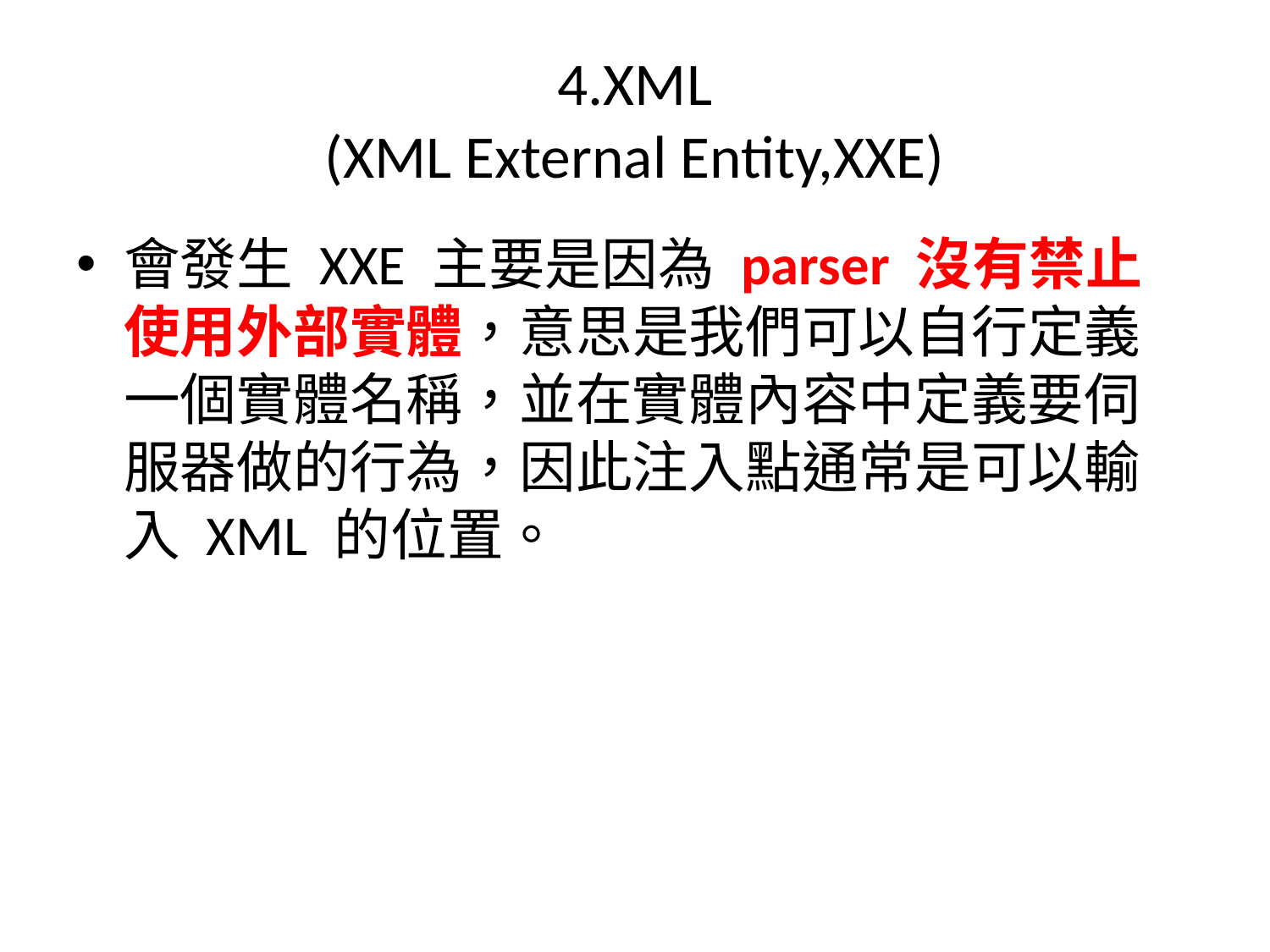

# 4.XML (XML External Entity,XXE)
會發生 XXE 主要是因為 parser 沒有禁止使用外部實體，意思是我們可以自行定義一個實體名稱，並在實體內容中定義要伺服器做的行為，因此注入點通常是可以輸入 XML 的位置。